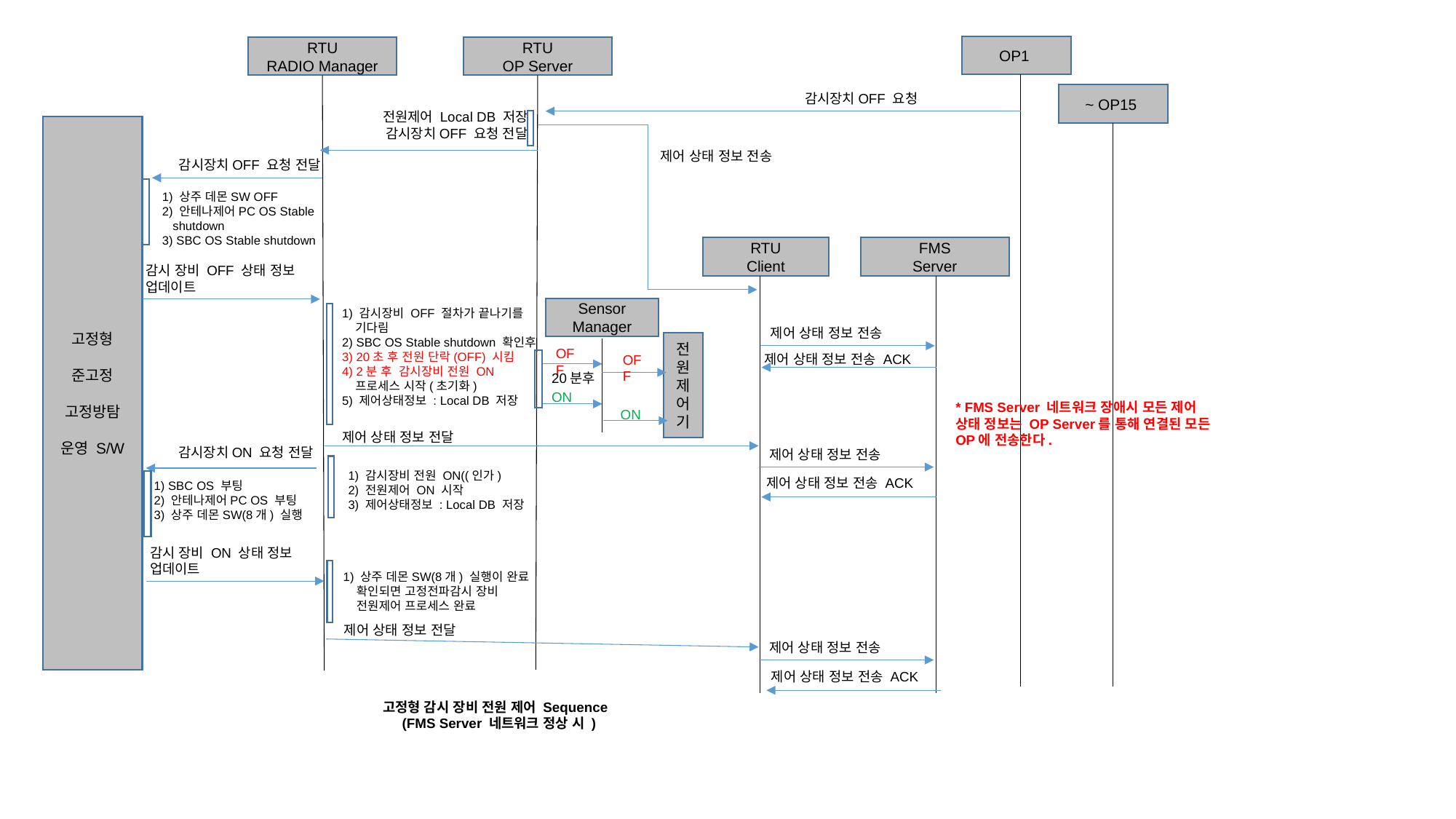

OP1
RTU
RADIO Manager
RTU
OP Server
감시장치OFF 요청
~ OP15
전원제어 Local DB 저장
감시장치OFF 요청 전달

고정형

준고정

고정방탐

운영 S/W
제어 상태 정보 전송
감시장치OFF 요청 전달

1) 상주 데몬SW OFF
2) 안테나제어PC OS Stable
   shutdown
3) SBC OS Stable shutdown
RTU
Client
FMS
Server
감시 장비 OFF 상태 정보 업데이트
Sensor
Manager
1) 감시장비 OFF 절차가 끝나기를
   기다림
2) SBC OS Stable shutdown 확인후
3) 20초 후 전원 단락(OFF) 시킴
4) 2분 후  감시장비 전원 ON
   프로세스 시작(초기화)
5) 제어상태정보 : Local DB 저장

제어 상태 정보 전송
전원 제어기
OFF
제어 상태 정보 전송 ACK
OFF

20분후
ON
* FMS Server 네트워크 장애시 모든 제어 상태 정보는 OP Server를 통해 연결된 모든 OP에 전송한다.

ON
제어 상태 정보 전달
감시장치ON 요청 전달
제어 상태 정보 전송

1) 감시장비 전원 ON((인가)
2) 전원제어 ON 시작
3) 제어상태정보 : Local DB 저장
제어 상태 정보 전송 ACK

1) SBC OS 부팅
2) 안테나제어PC OS 부팅
3) 상주 데몬SW(8개) 실행
감시 장비 ON 상태 정보 업데이트

1) 상주 데몬SW(8개) 실행이 완료
   확인되면 고정전파감시 장비
   전원제어 프로세스 완료
제어 상태 정보 전달
제어 상태 정보 전송
제어 상태 정보 전송 ACK
고정형 감시 장비 전원 제어 Sequence
(FMS Server 네트워크 정상 시 )